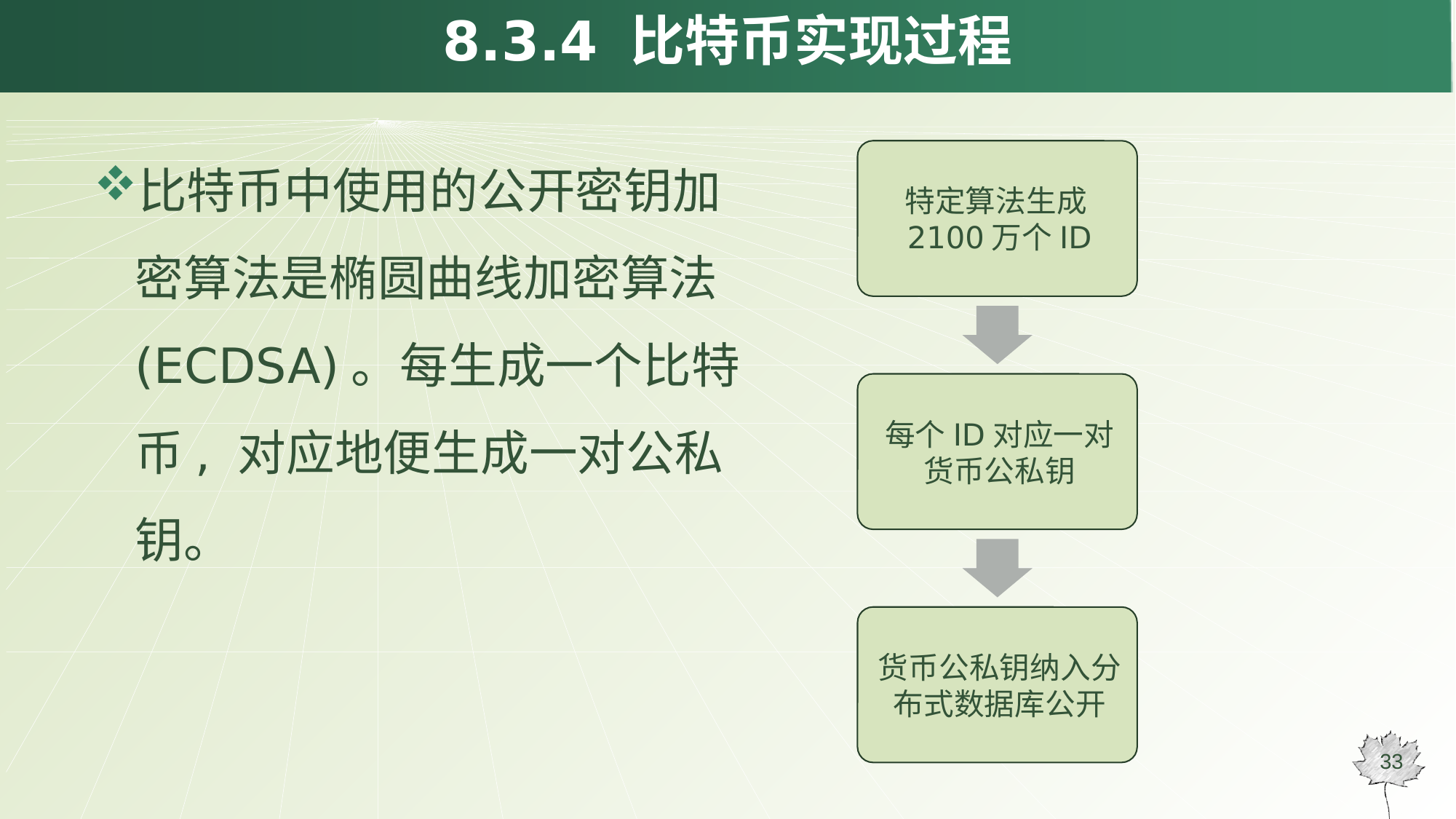

# 8.3.4 比特币实现过程
比特币中使用的公开密钥加密算法是椭圆曲线加密算法(ECDSA)。每生成一个比特币, 对应地便生成一对公私钥。
特定算法生成2100万个ID

每个ID对应一对货币公私钥

货币公私钥纳入分布式数据库公开
33